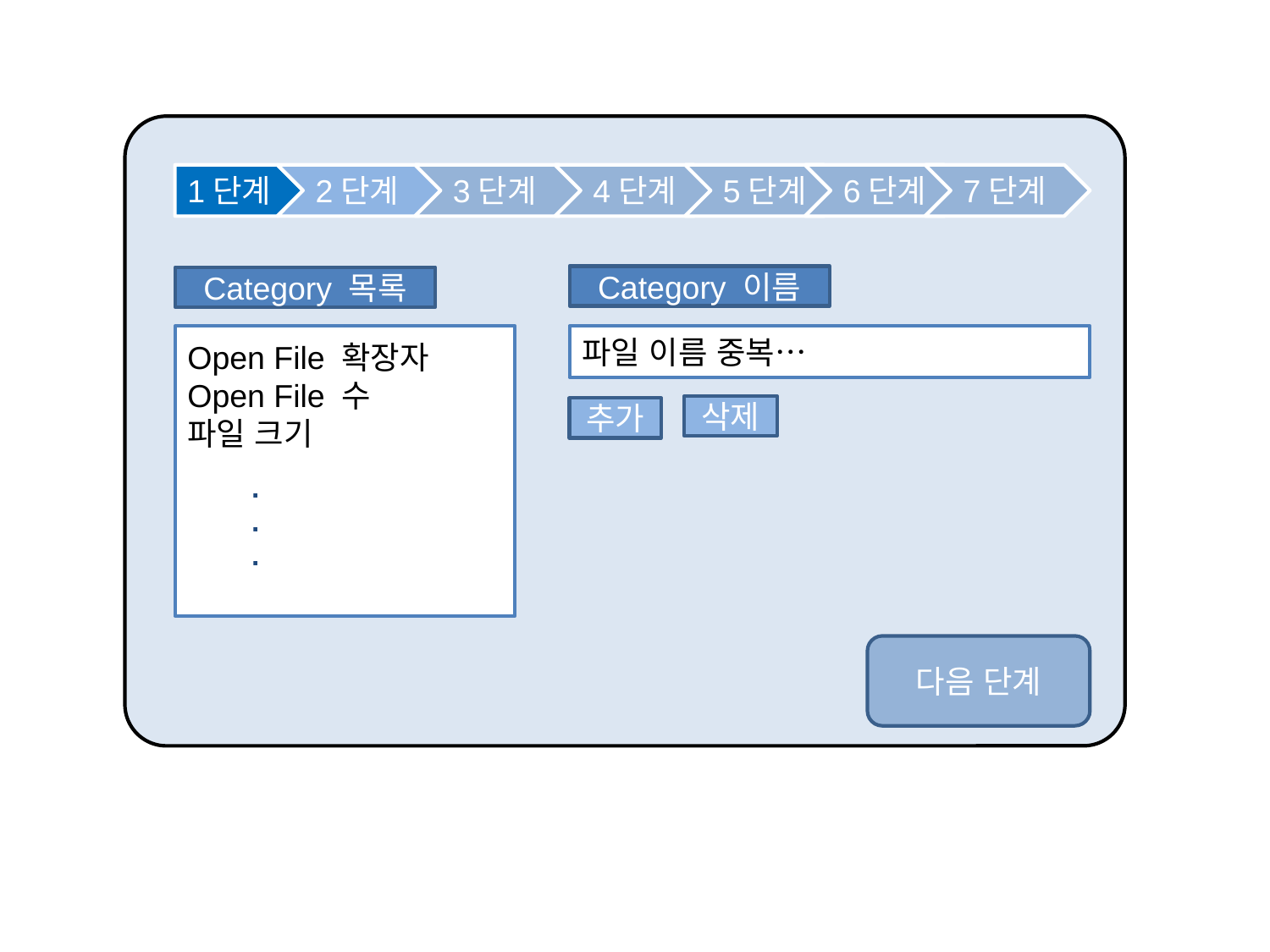

1단계
2단계

3단계

4단계

5단계

6단계

7단계

Category 이름
Category 목록
Open File 확장자
Open File 수
파일 크기

파일 이름 중복…
삭제
추가
.
.
.
다음 단계